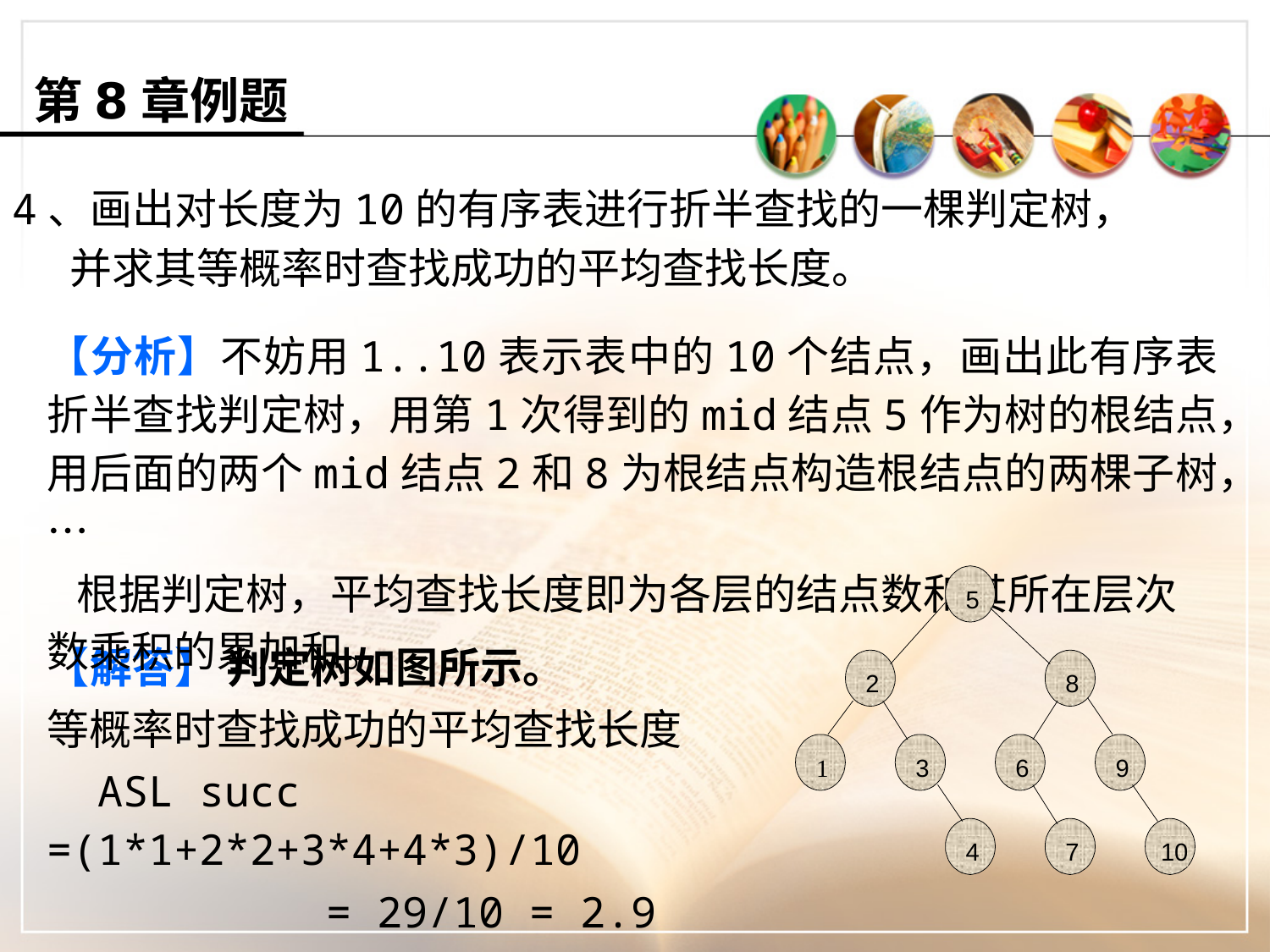

第8章例题
4、画出对长度为10的有序表进行折半查找的一棵判定树，
     并求其等概率时查找成功的平均查找长度。
【分析】不妨用1..10表示表中的10个结点，画出此有序表折半查找判定树，用第1次得到的mid结点5作为树的根结点，用后面的两个mid结点2和8为根结点构造根结点的两棵子树，…
  根据判定树，平均查找长度即为各层的结点数和其所在层次数乘积的累加和。

5

2
8

1
3
6
9

4
7
10
【解答】 判定树如图所示。
等概率时查找成功的平均查找长度
  ASL succ =(1*1+2*2+3*4+4*3)/10
           = 29/10 = 2.9